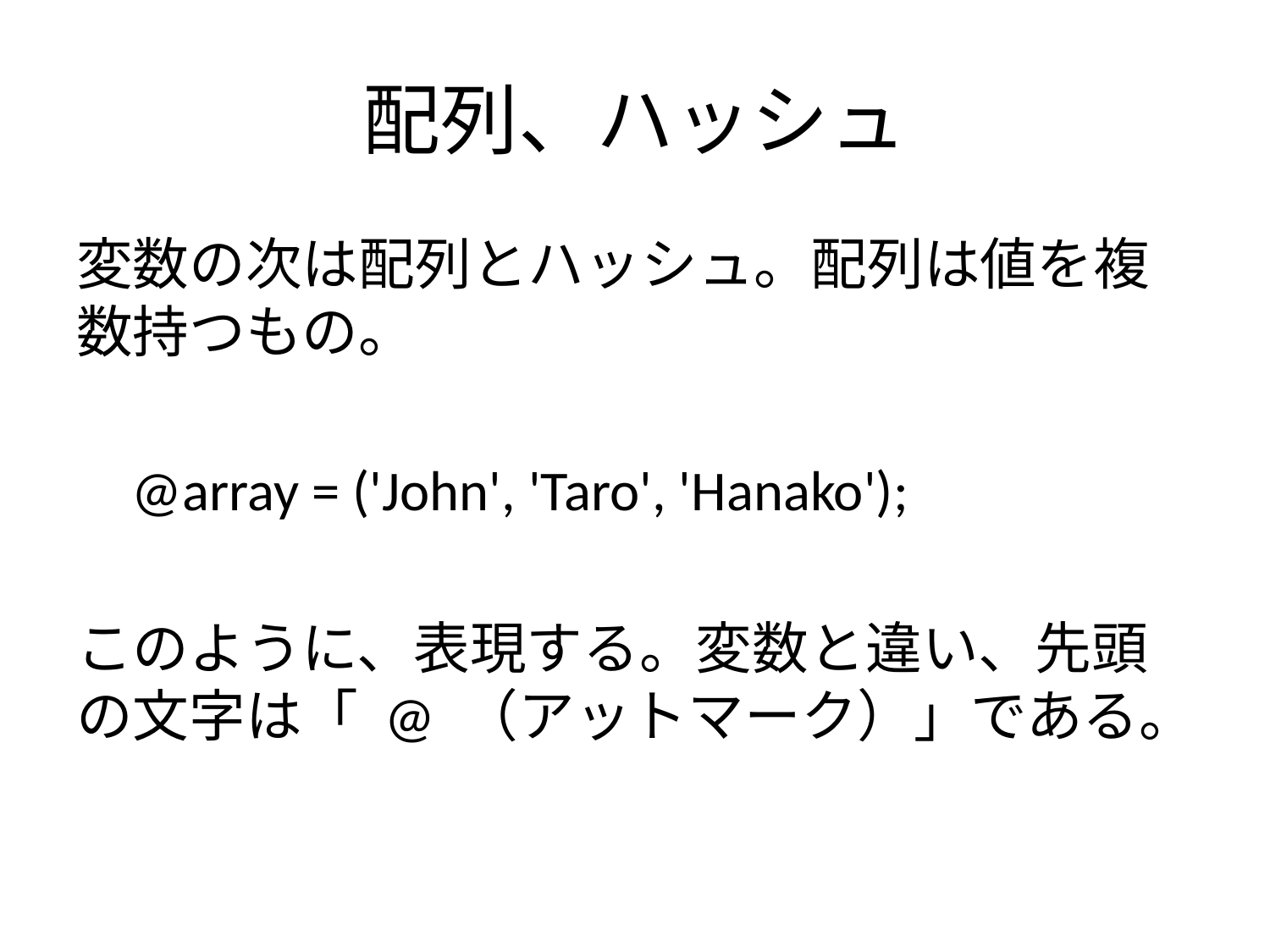

# 配列、ハッシュ
変数の次は配列とハッシュ。配列は値を複数持つもの。

@array = ('John', 'Taro', 'Hanako');

このように、表現する。変数と違い、先頭の文字は「 @ （アットマーク）」である。